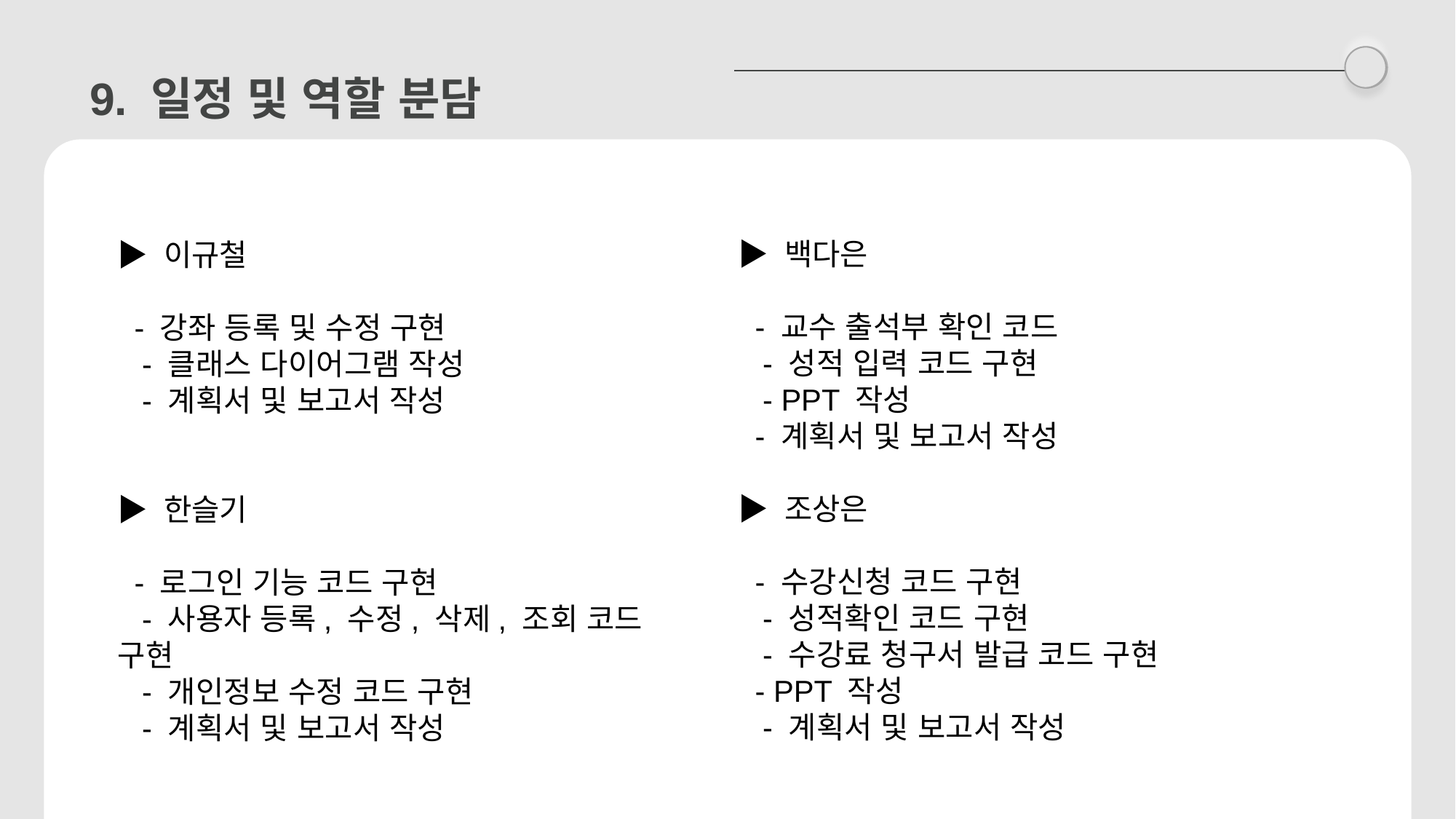

9. 일정 및 역할 분담

▶ 백다은
  - 교수 출석부 확인 코드
  - 성적 입력 코드 구현
  - PPT 작성
  - 계획서 및 보고서 작성

▶ 조상은
  - 수강신청 코드 구현
  - 성적확인 코드 구현
  - 수강료 청구서 발급 코드 구현
  - PPT 작성
  - 계획서 및 보고서 작성
▶ 이규철
  - 강좌 등록 및 수정 구현
  - 클래스 다이어그램 작성
  - 계획서 및 보고서 작성

▶ 한슬기
  - 로그인 기능 코드 구현
  - 사용자 등록, 수정, 삭제, 조회 코드 구현
  - 개인정보 수정 코드 구현
  - 계획서 및 보고서 작성